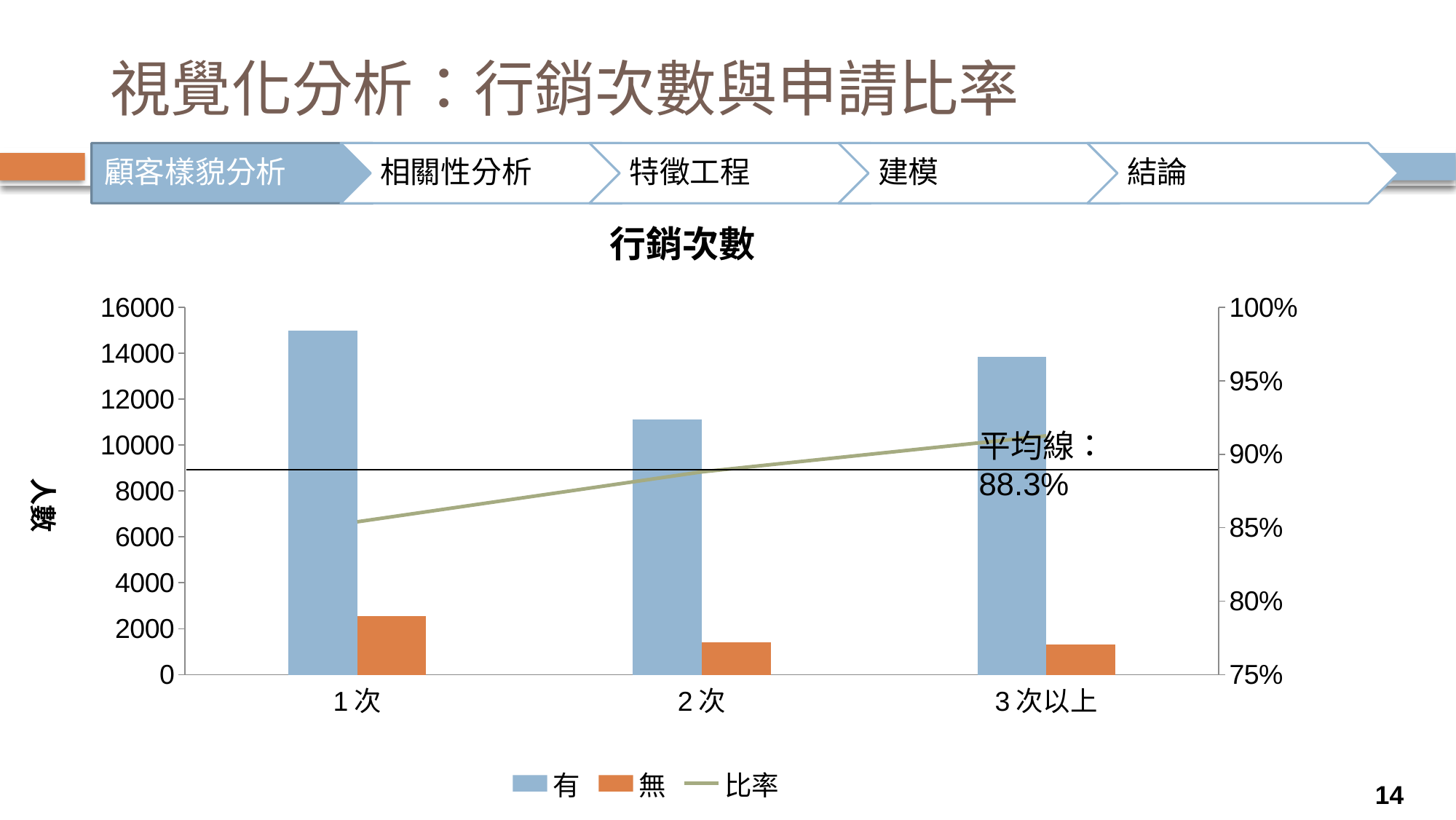

# 視覺化分析：行銷次數與申請比率
顧客樣貌分析
相關性分析
特徵工程
建模
結論
行銷次數

### Chart

| Category | 有 | 無 | 比率 |
|---|---|---|---|
| 1次 | 14983.0 | 2561.0 | 0.8540241678066576 |
| 2次 | 11104.0 | 1401.0 | 0.8879648140743702 |
| 3次以上 | 13835.0 | 1327.0 | 0.9124785648331355 |
平均線：88.3%
14